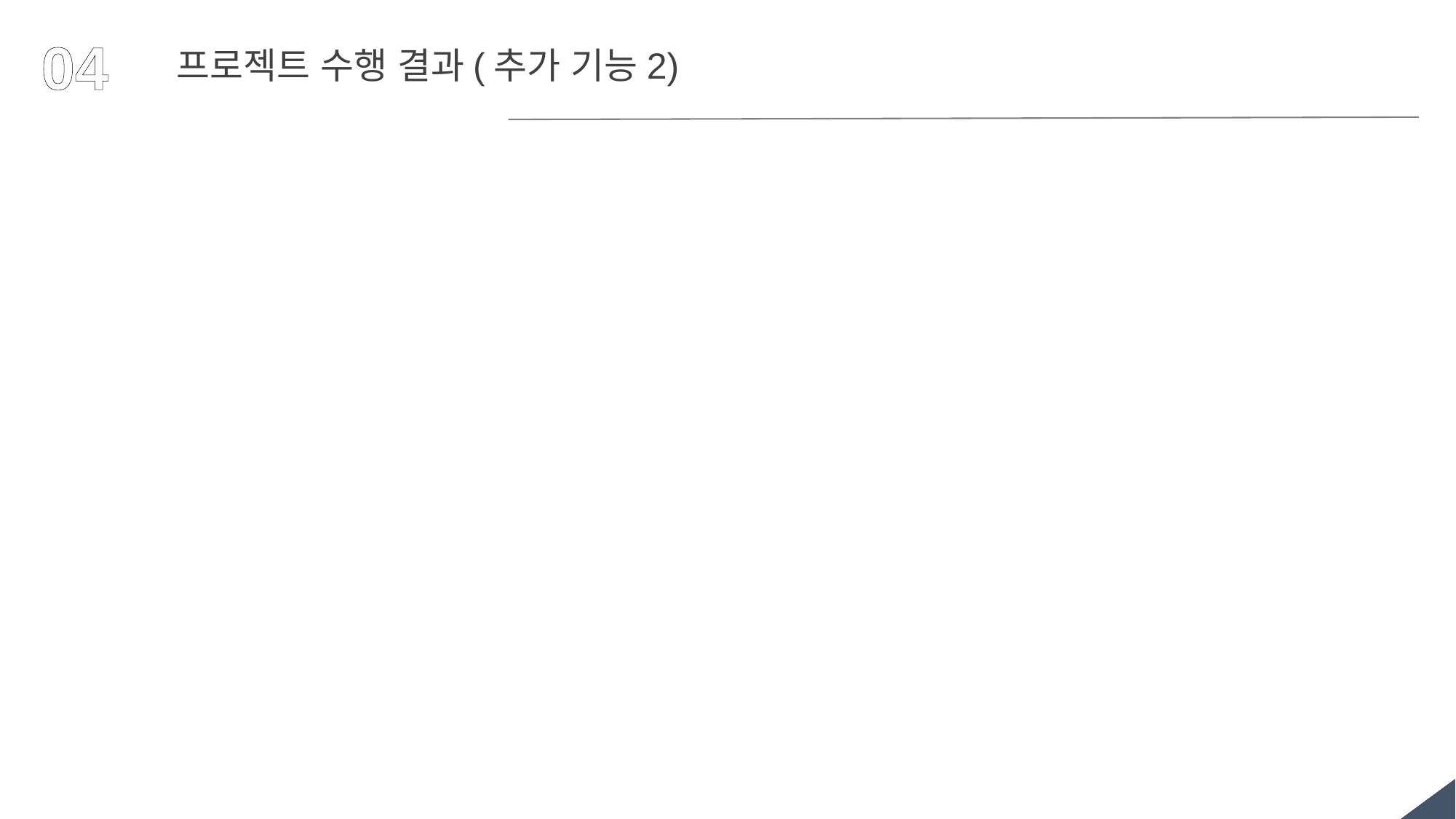

04
프로젝트 수행 결과(추가 기능2)
이메일,전화번호는 개인정보에 있어 중요하므로 중복이 없도록 기능 추가
또 본인이 작성 하였던 것이 인지 아닌지 알 수 있게 변경